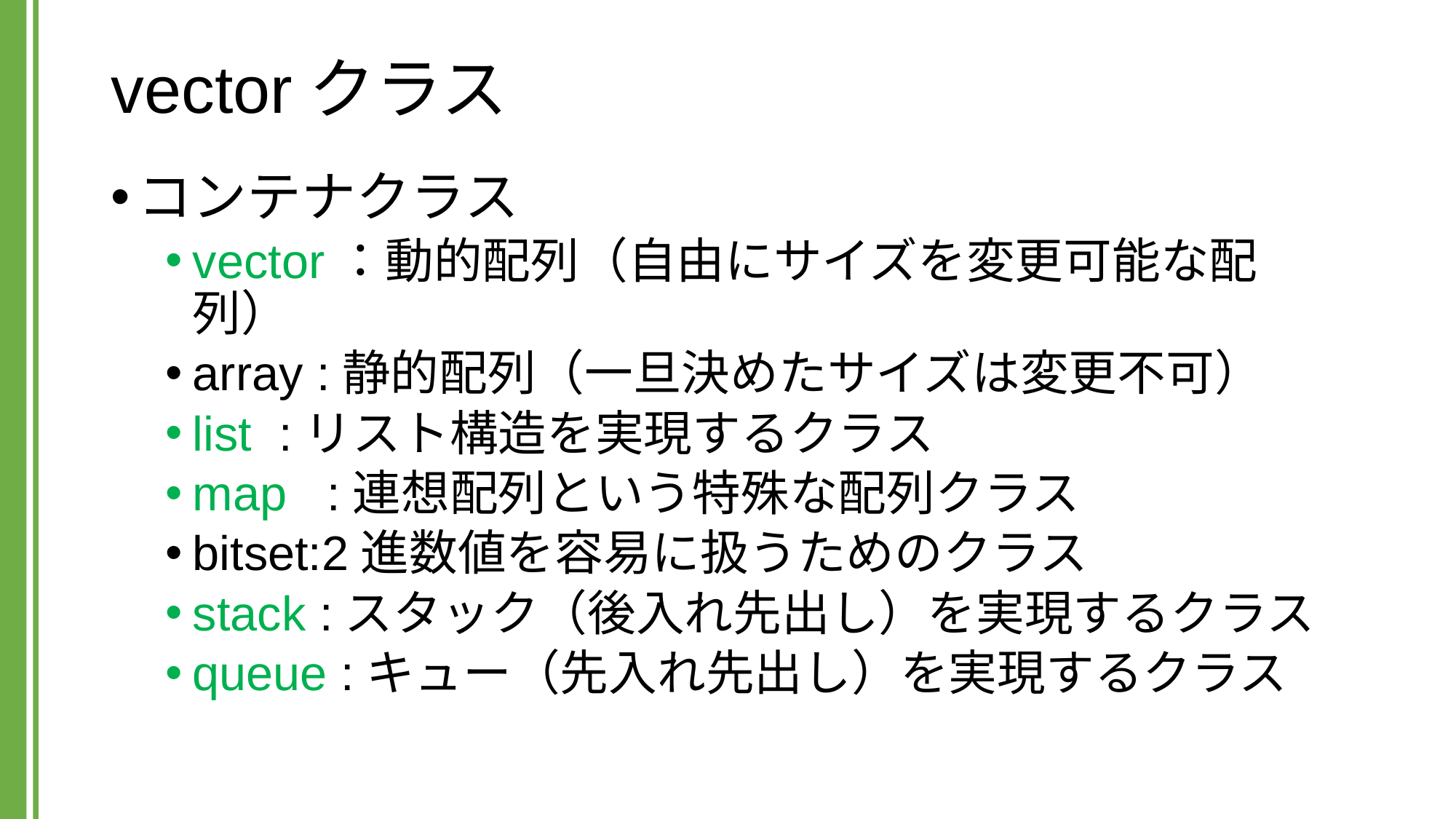

# vectorクラス
コンテナクラス
vector：動的配列（自由にサイズを変更可能な配列）
array :静的配列（一旦決めたサイズは変更不可）
list  :リスト構造を実現するクラス
map   :連想配列という特殊な配列クラス
bitset:2進数値を容易に扱うためのクラス
stack :スタック（後入れ先出し）を実現するクラス
queue :キュー（先入れ先出し）を実現するクラス